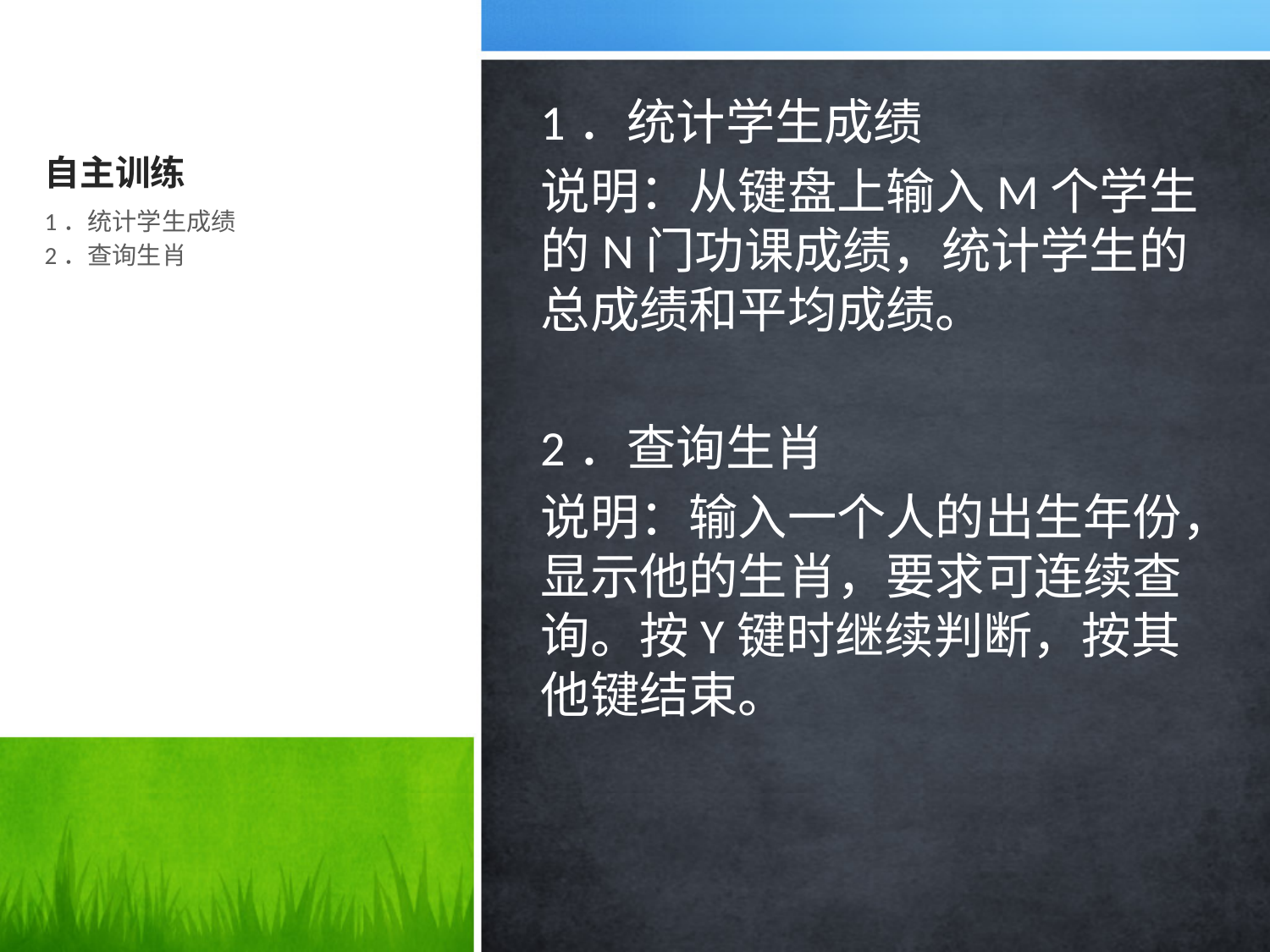

# 自主训练
1．统计学生成绩
说明：从键盘上输入M个学生的N门功课成绩，统计学生的总成绩和平均成绩。

2．查询生肖
说明：输入一个人的出生年份，显示他的生肖，要求可连续查询。按Y键时继续判断，按其他键结束。

1．统计学生成绩
2．查询生肖